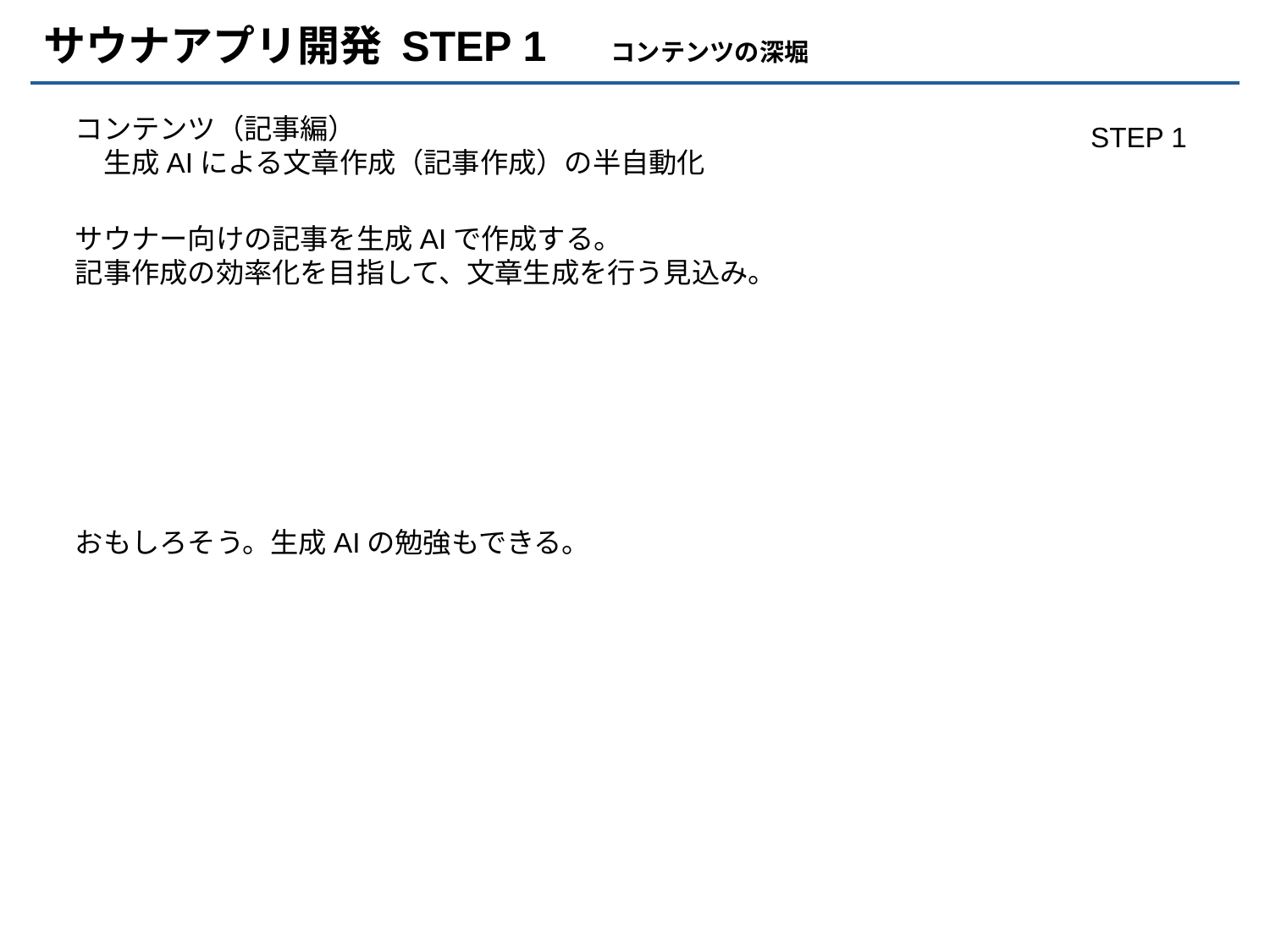

サウナアプリ開発 STEP 1 　コンテンツの深堀
コンテンツ（記事編）
　生成AIによる文章作成（記事作成）の半自動化
STEP 1
サウナー向けの記事を生成AIで作成する。
記事作成の効率化を目指して、文章生成を行う見込み。
おもしろそう。生成AIの勉強もできる。